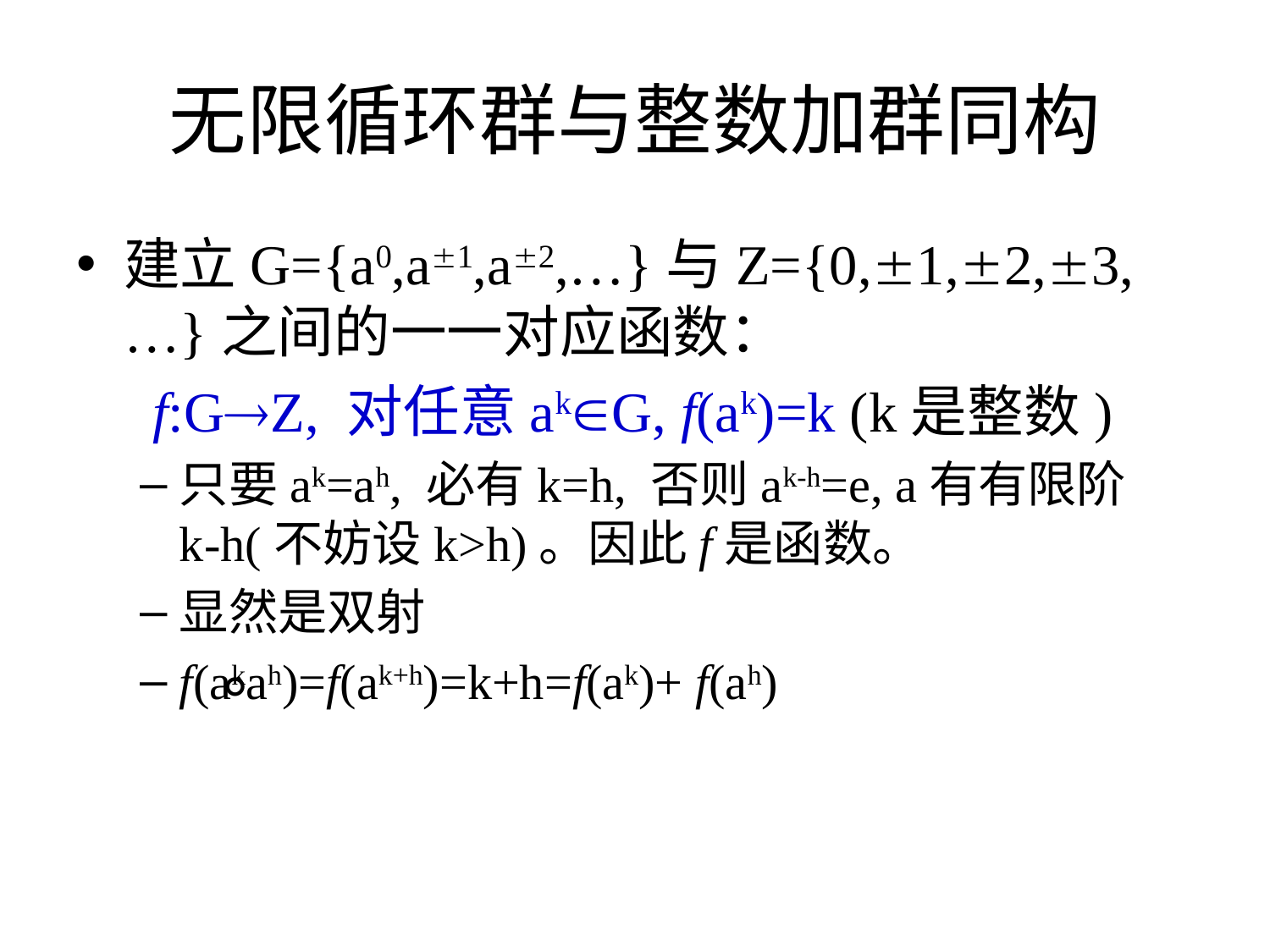

# 无限循环群与整数加群同构
建立G={a0,a±1,a±2,…}与Z={0,±1,±2,±3,…}之间的一一对应函数：
      f:G→Z, 对任意ak∈G, f(ak)=k (k是整数)
只要ak=ah, 必有k=h, 否则ak-h=e, a有有限阶  k-h(不妨设k>h)。因此f是函数。
显然是双射
f(ak⃘ah)=f(ak+h)=k+h=f(ak)+ f(ah)